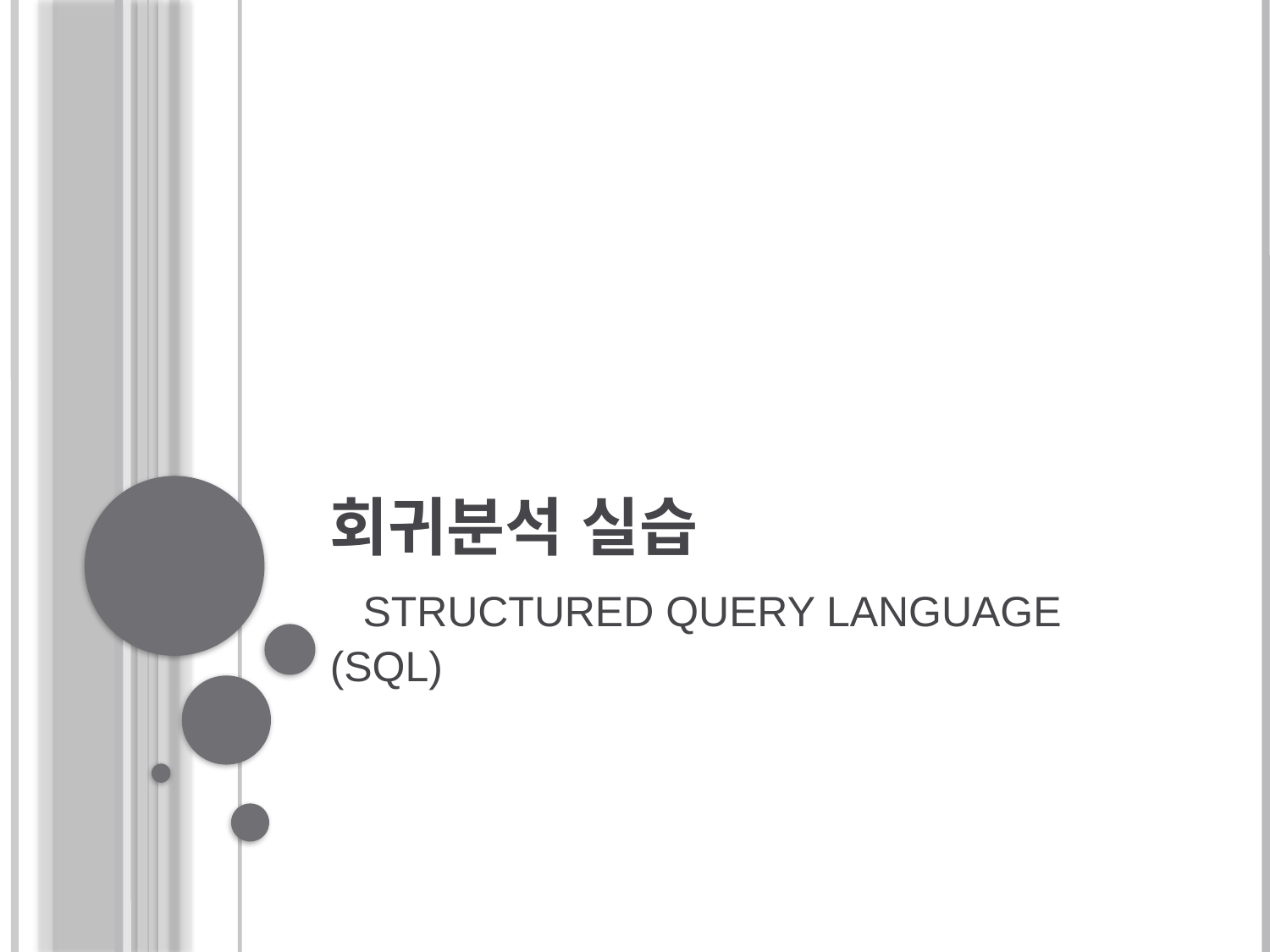

# 회귀분석 실습 Structured Query Language (SQL)